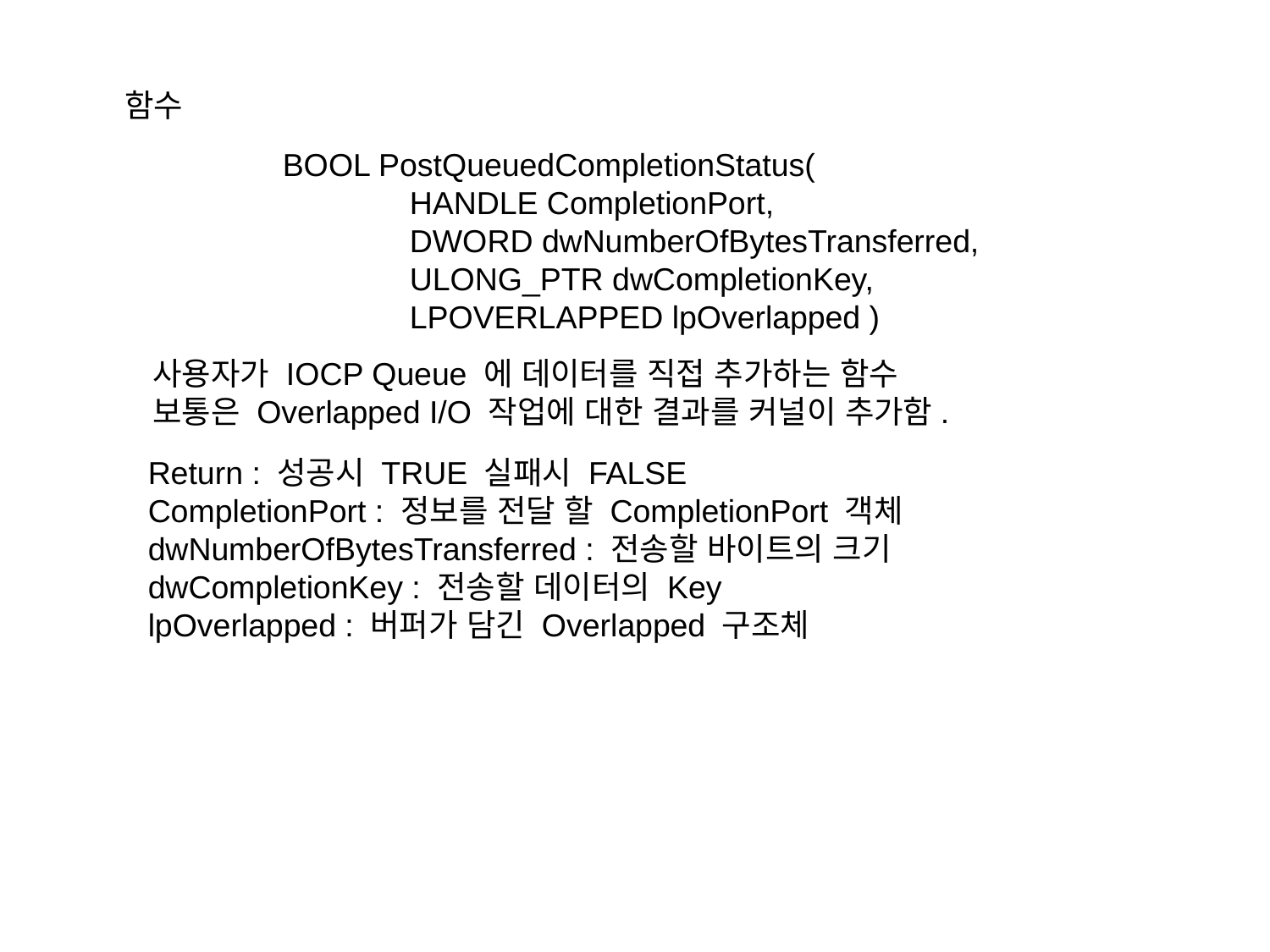

함수
BOOL PostQueuedCompletionStatus(
	HANDLE CompletionPort,
	DWORD dwNumberOfBytesTransferred,
	ULONG_PTR dwCompletionKey,
	LPOVERLAPPED lpOverlapped )
사용자가 IOCP Queue 에 데이터를 직접 추가하는 함수
보통은 Overlapped I/O 작업에 대한 결과를 커널이 추가함.
Return : 성공시 TRUE 실패시 FALSE
CompletionPort : 정보를 전달 할 CompletionPort 객체
dwNumberOfBytesTransferred : 전송할 바이트의 크기
dwCompletionKey : 전송할 데이터의 Key
lpOverlapped : 버퍼가 담긴 Overlapped 구조체